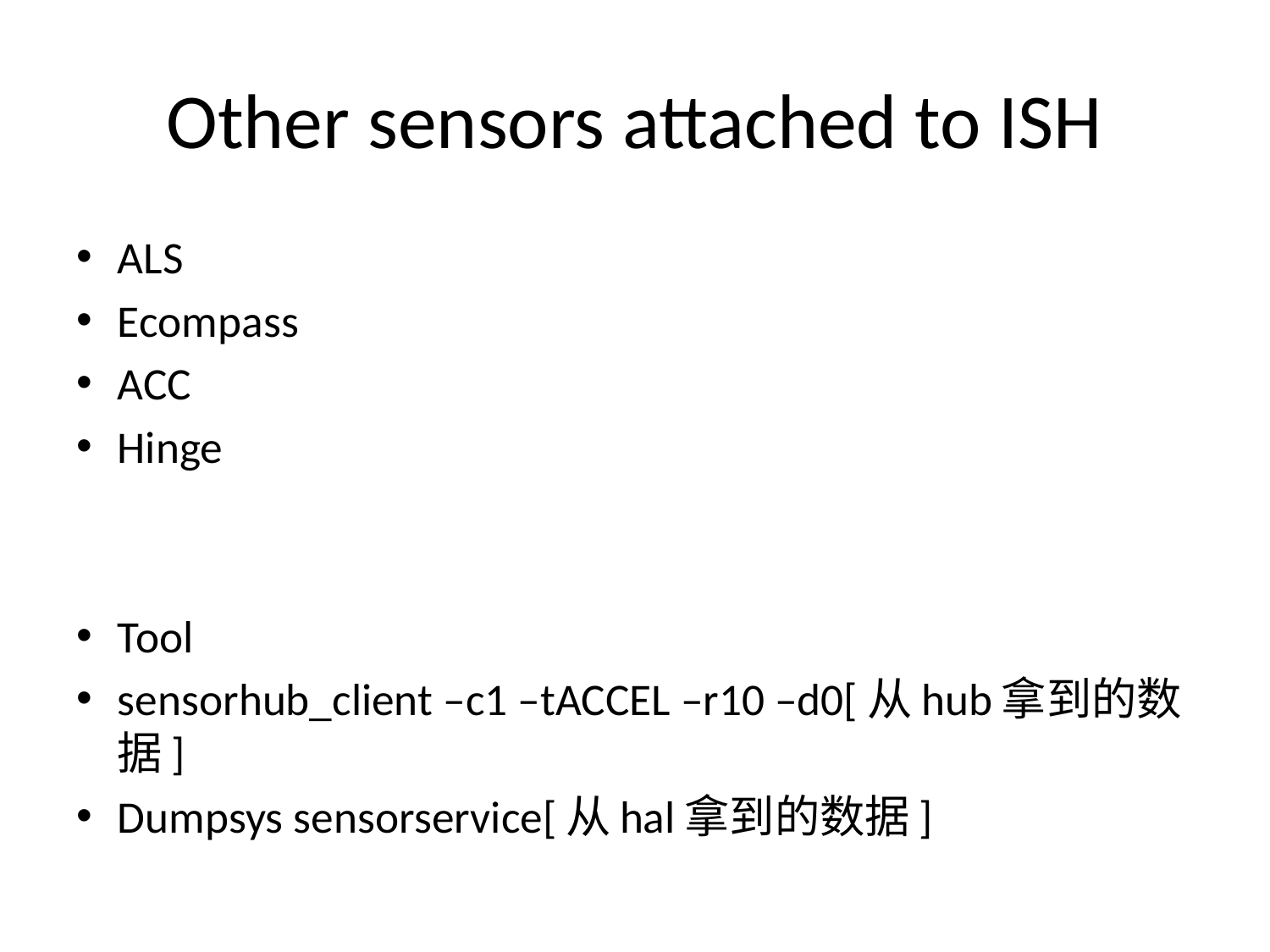

# Other sensors attached to ISH
ALS
Ecompass
ACC
Hinge

Tool
sensorhub_client –c1 –tACCEL –r10 –d0[从hub拿到的数据]
Dumpsys sensorservice[从hal拿到的数据]